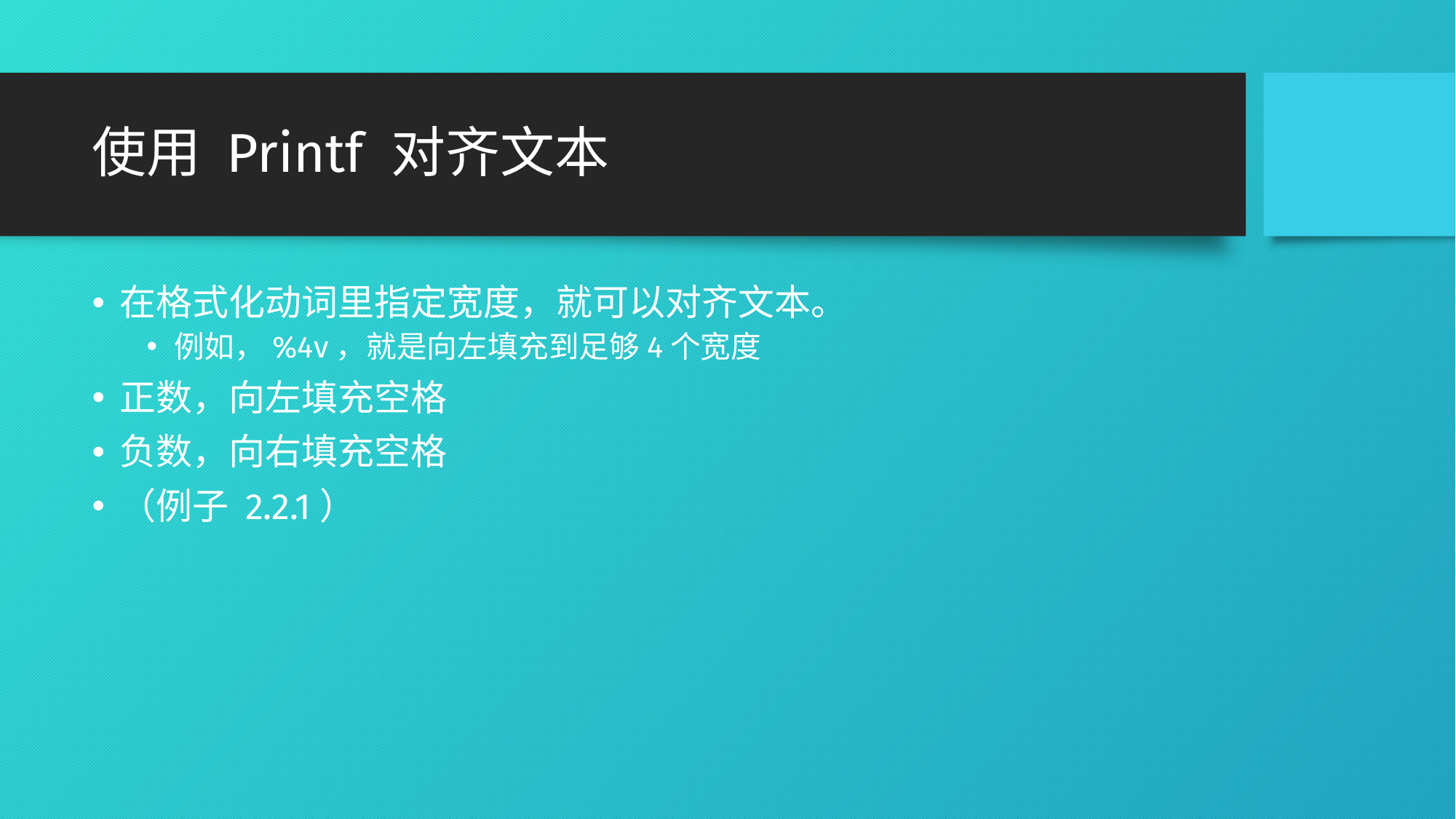

# 使用 Printf 对齐文本
在格式化动词里指定宽度，就可以对齐文本。
例如，%4v，就是向左填充到足够4个宽度
正数，向左填充空格
负数，向右填充空格
（例子 2.2.1）